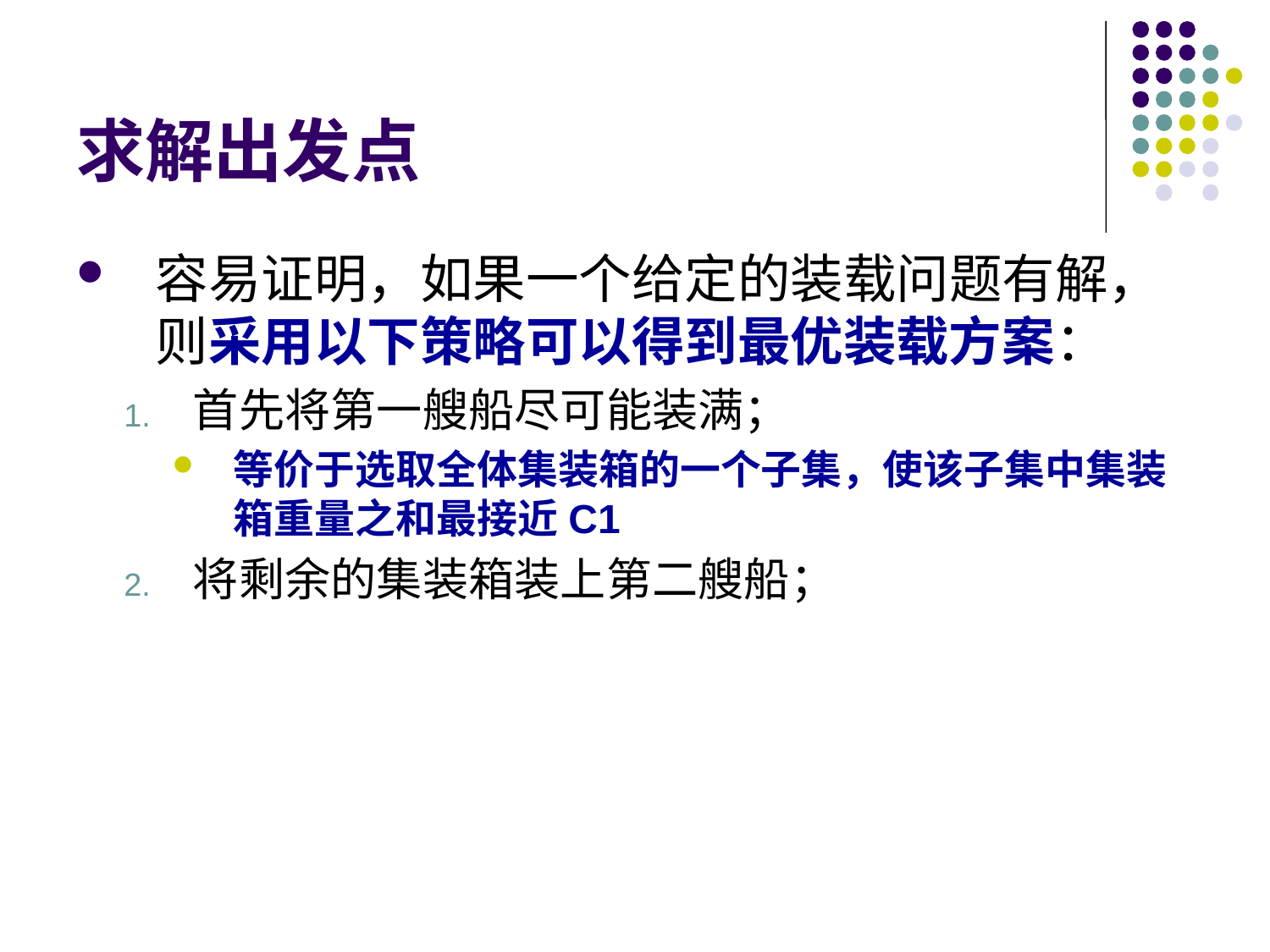

# 求解出发点
容易证明，如果一个给定的装载问题有解，则采用以下策略可以得到最优装载方案：
首先将第一艘船尽可能装满；
等价于选取全体集装箱的一个子集，使该子集中集装箱重量之和最接近C1
将剩余的集装箱装上第二艘船；